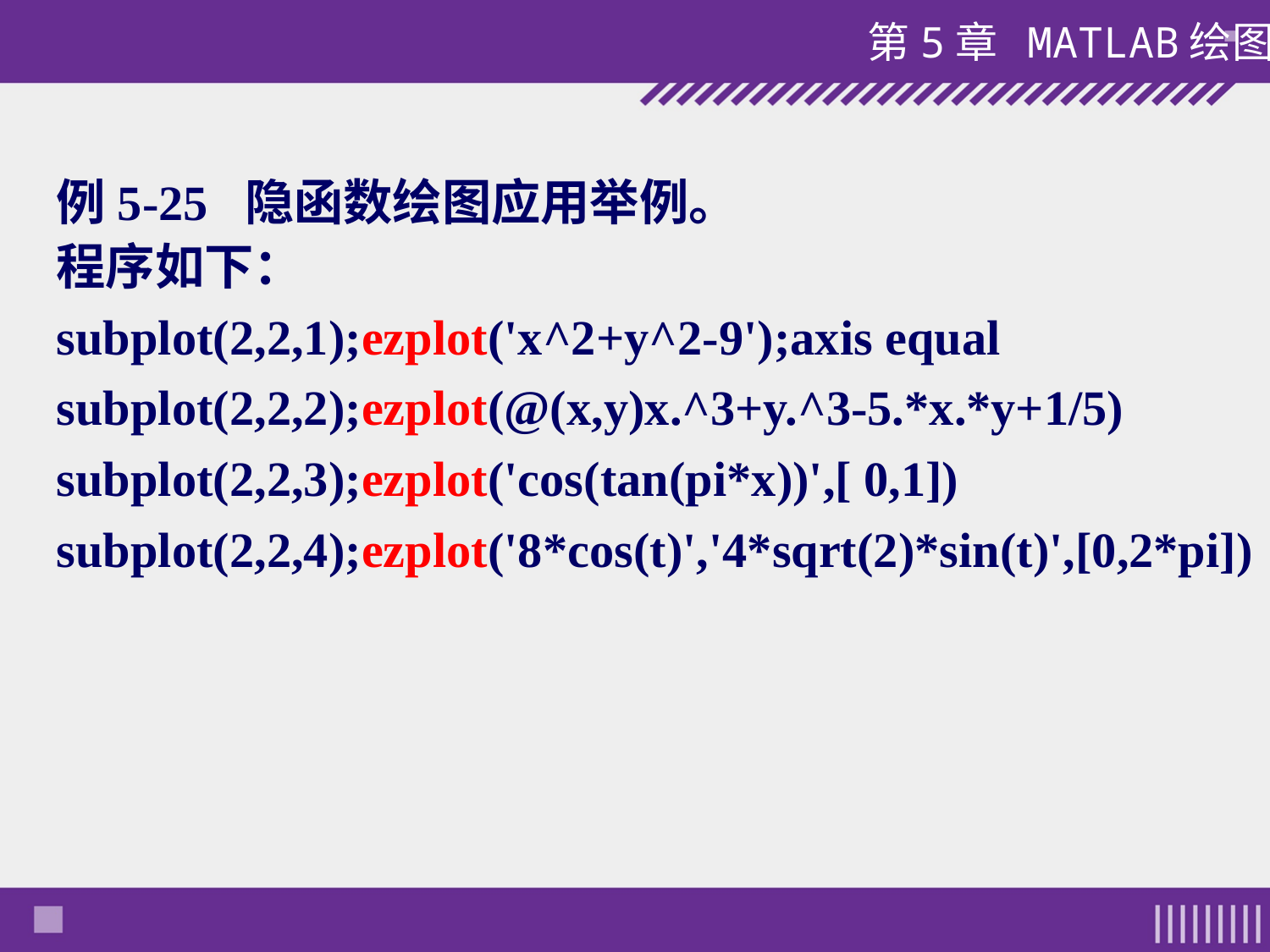

例5-25  隐函数绘图应用举例。
程序如下：
subplot(2,2,1);ezplot('x^2+y^2-9');axis equal
subplot(2,2,2);ezplot(@(x,y)x.^3+y.^3-5.*x.*y+1/5)
subplot(2,2,3);ezplot('cos(tan(pi*x))',[ 0,1])
subplot(2,2,4);ezplot('8*cos(t)','4*sqrt(2)*sin(t)',[0,2*pi])